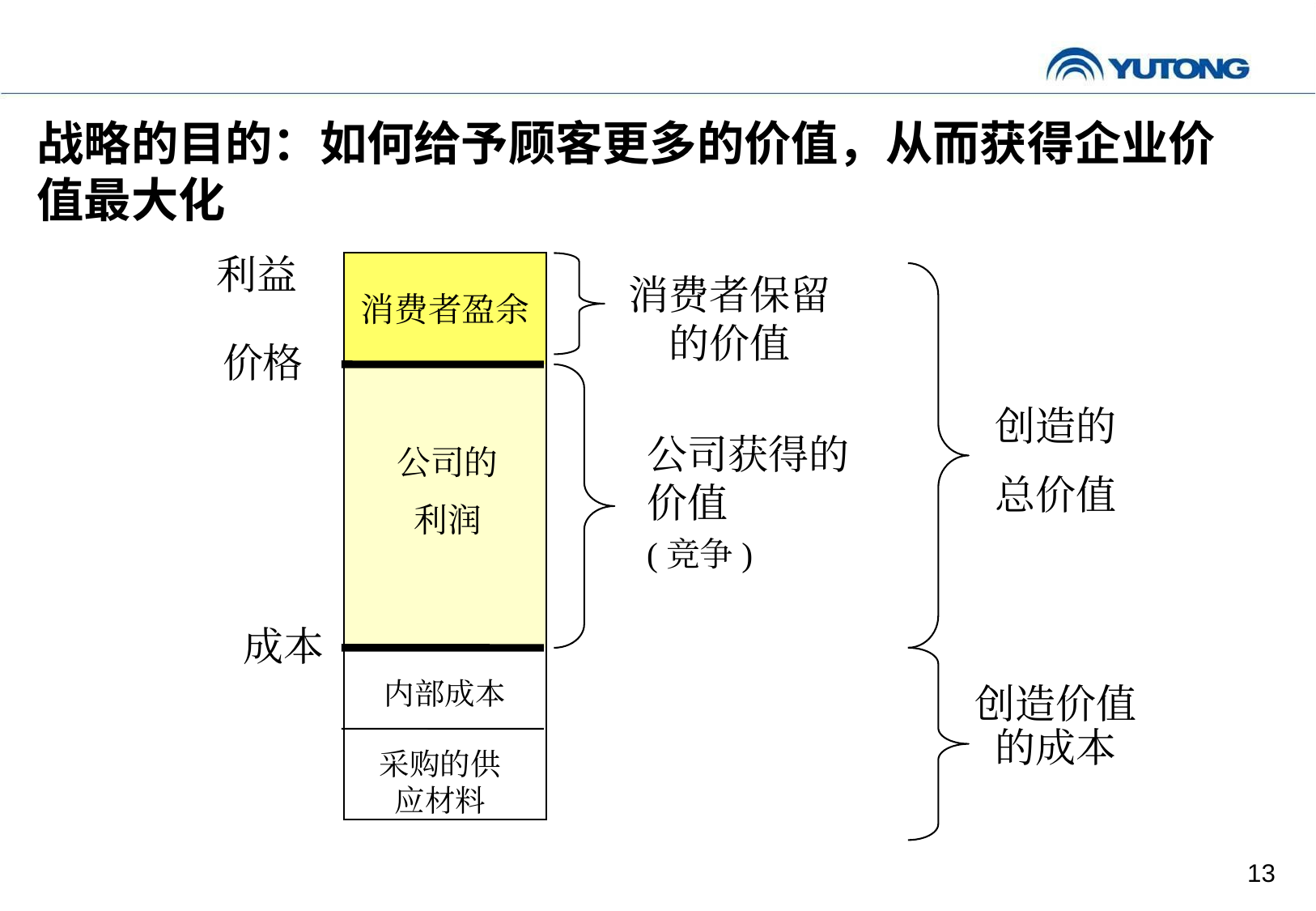

战略的目的：如何给予顾客更多的价值，从而获得企业价值最大化
利益
消费者盈余

消费者保留的价值

价格

创造的
总价值
公司获得的价值
(竞争)
公司的
利润
成本

内部成本
创造价值
的成本

采购的供应材料
13